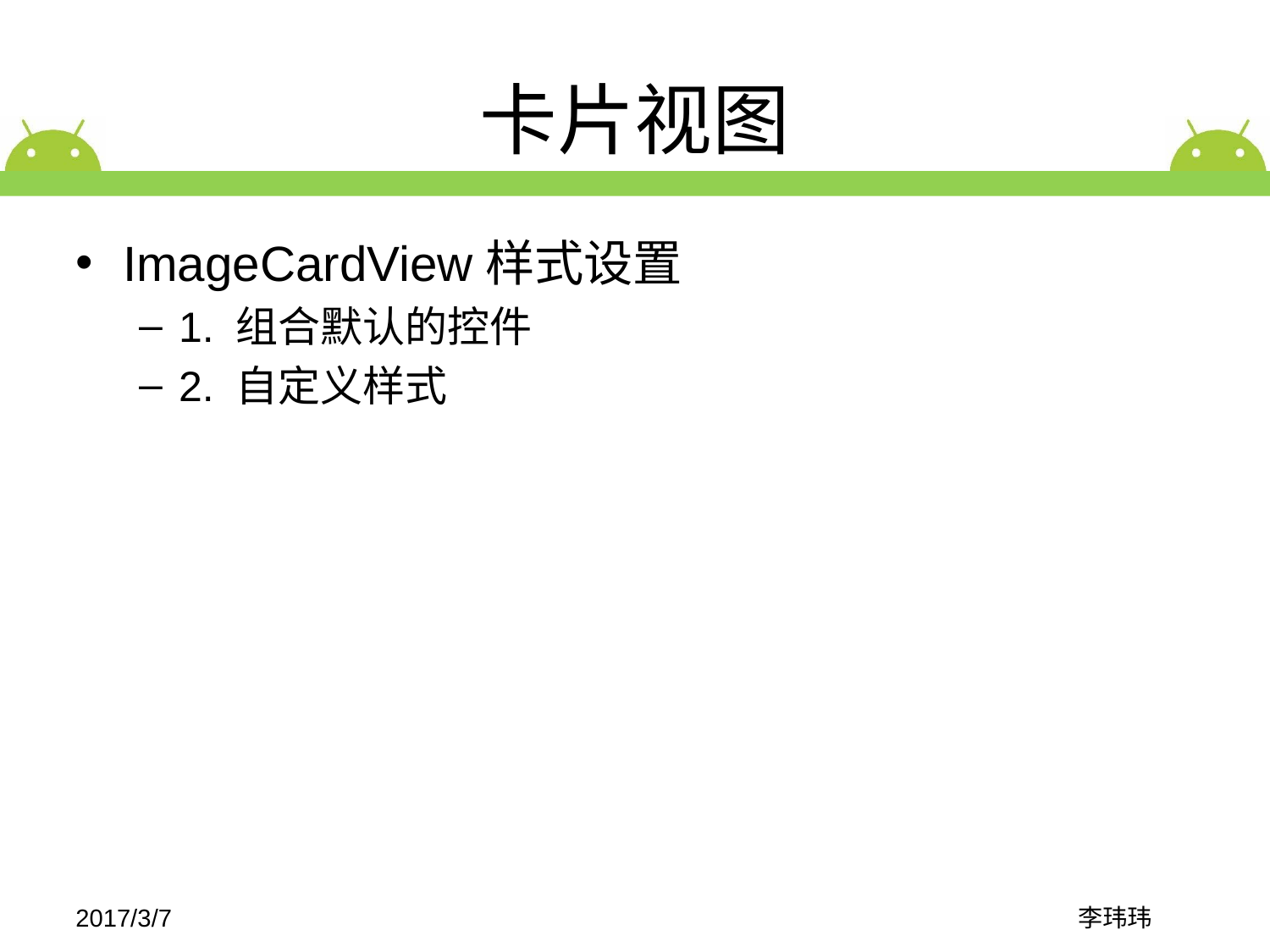

# 卡片视图
ImageCardView样式设置
1. 组合默认的控件
2. 自定义样式